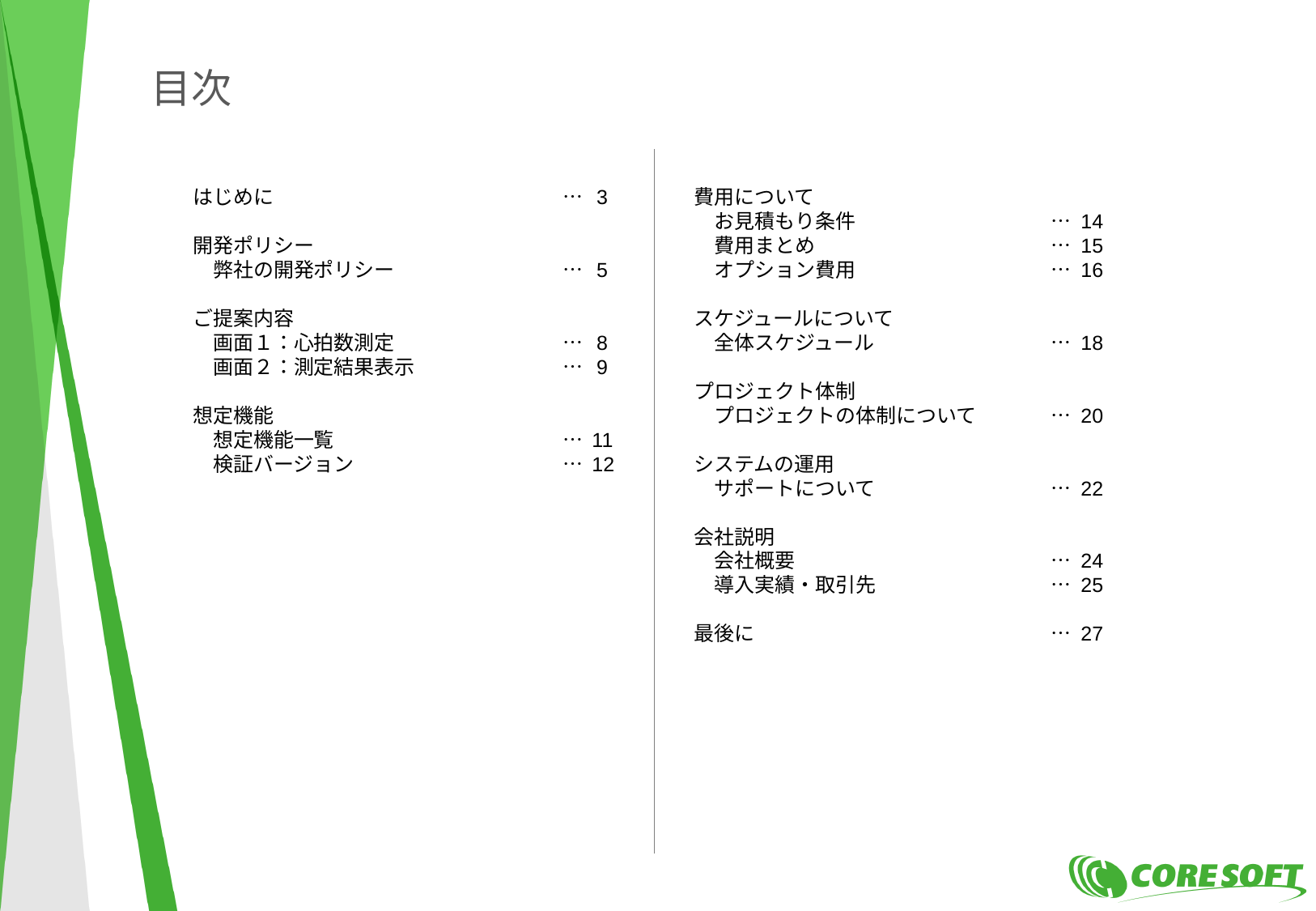

# 目次
はじめに	…  3

開発ポリシー
　弊社の開発ポリシー	…  5

ご提案内容
　画面１：心拍数測定	…  8
　画面２：測定結果表示	…  9

想定機能
　想定機能一覧	… 11
　検証バージョン	… 12

費用について
　お見積もり条件	… 14
　費用まとめ	… 15
　オプション費用	… 16

スケジュールについて
　全体スケジュール	… 18

プロジェクト体制
　プロジェクトの体制について	… 20

システムの運用
　サポートについて	… 22

会社説明
　会社概要	… 24
　導入実績・取引先	… 25

最後に	… 27